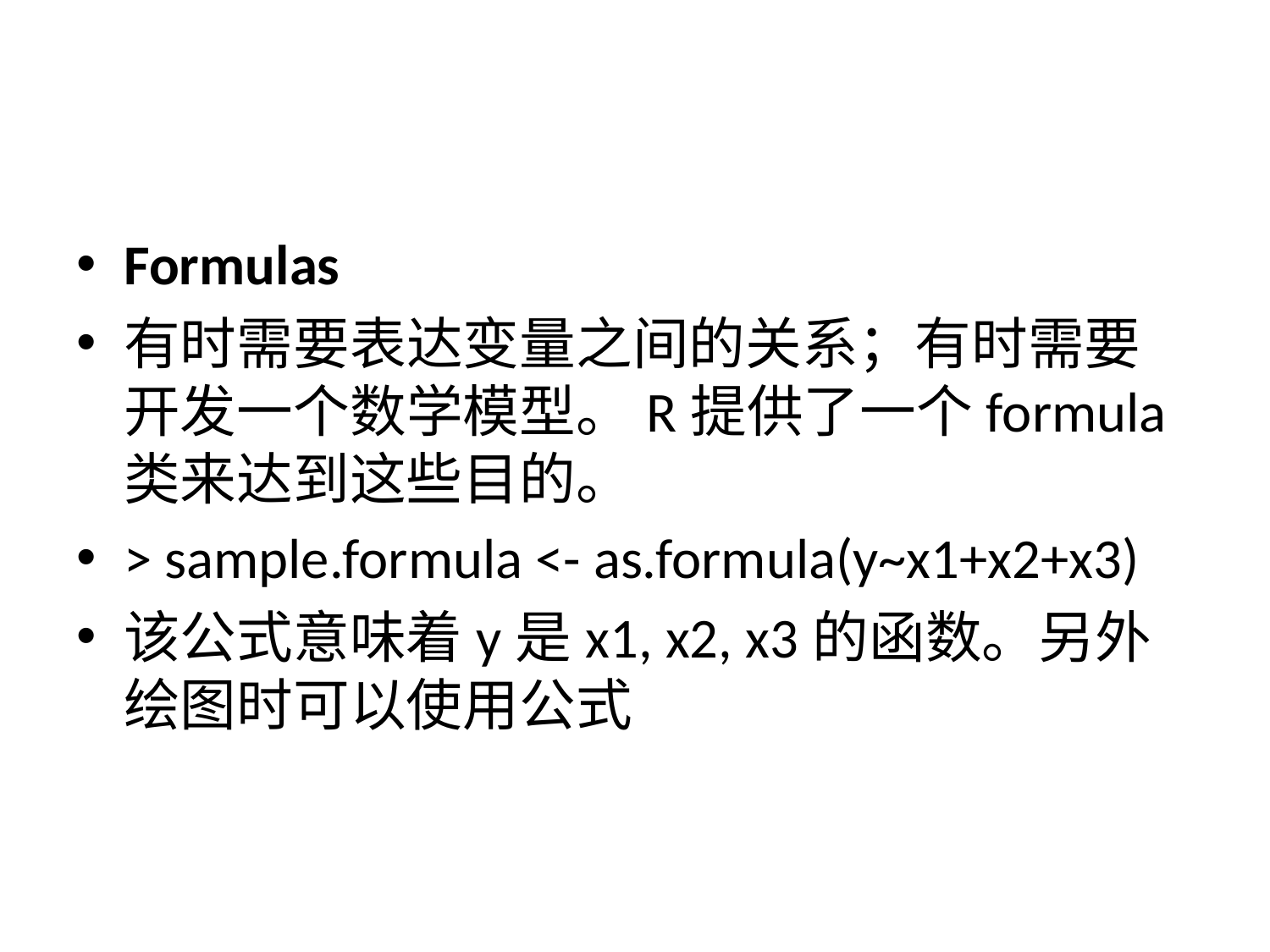

#
Formulas
有时需要表达变量之间的关系；有时需要开发一个数学模型。R提供了一个formula类来达到这些目的。
> sample.formula <- as.formula(y~x1+x2+x3)
该公式意味着y是x1, x2, x3的函数。另外绘图时可以使用公式